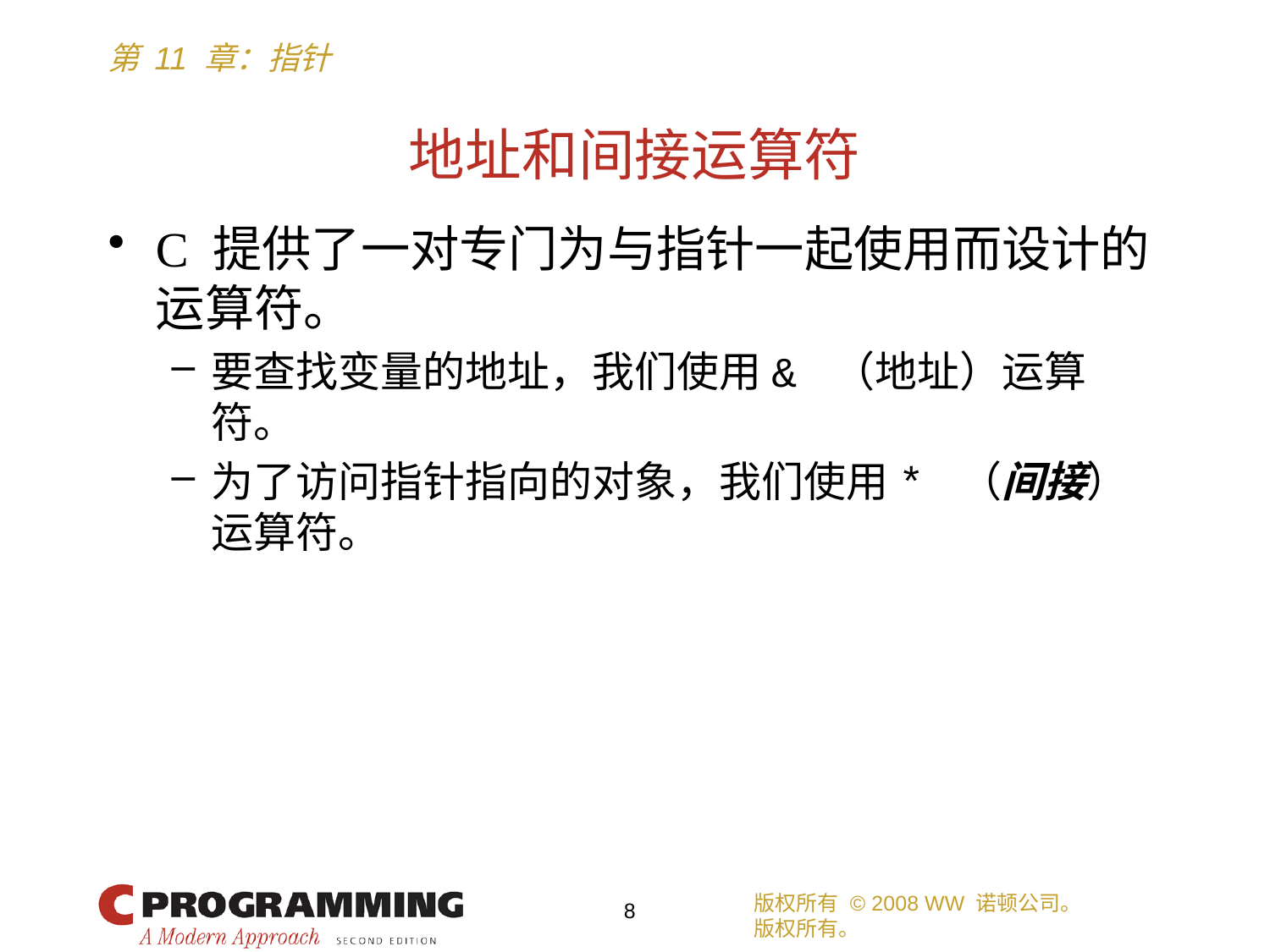

# 地址和间接运算符
C 提供了一对专门为与指针一起使用而设计的运算符。
要查找变量的地址，我们使用& （地址）运算符。
为了访问指针指向的对象，我们使用* （间接）运算符。
版权所有 © 2008 WW 诺顿公司。
版权所有。
8